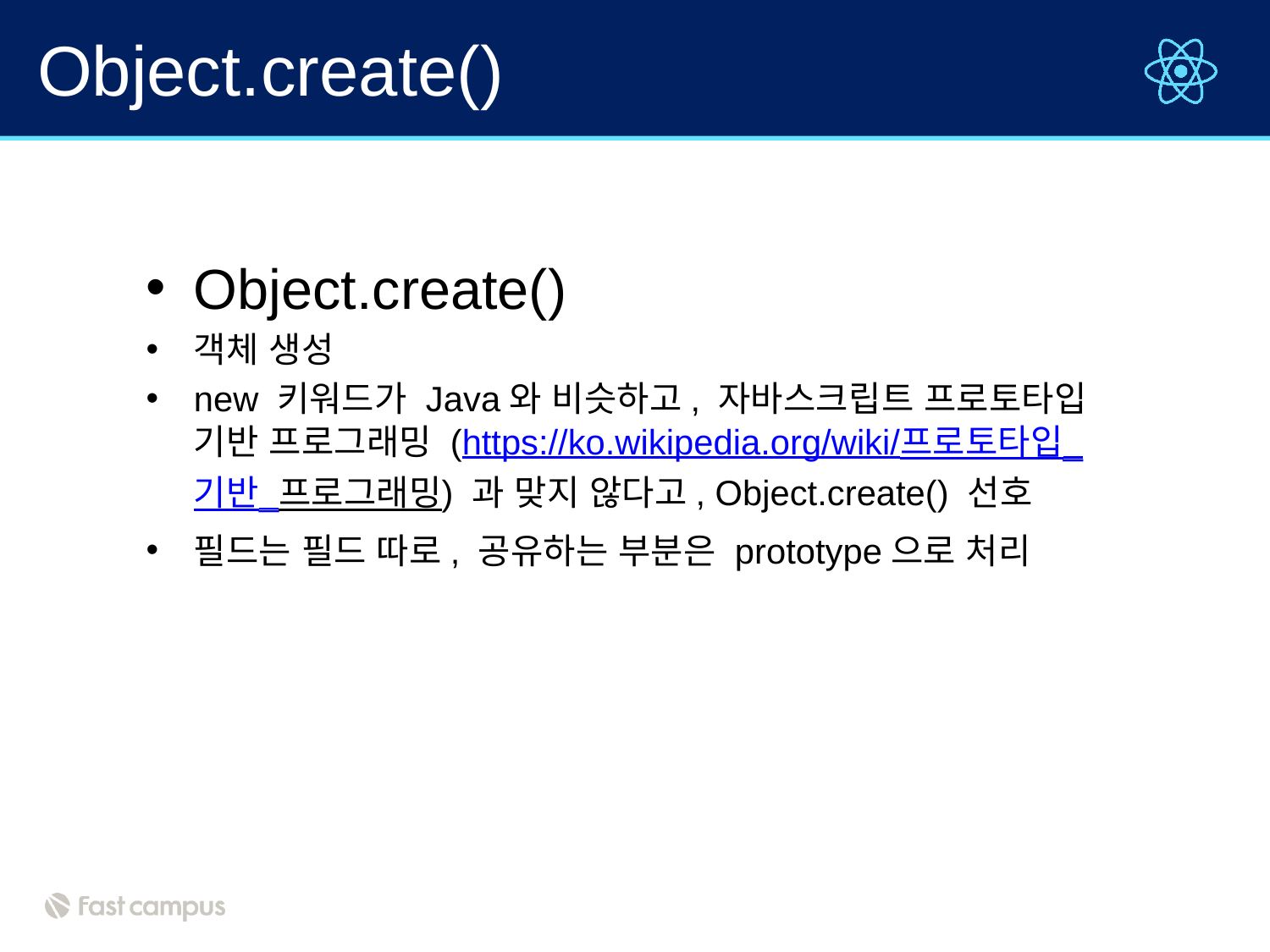

# Object.create()
Object.create()
객체 생성
new 키워드가 Java와 비슷하고, 자바스크립트 프로토타입 기반 프로그래밍 (https://ko.wikipedia.org/wiki/프로토타입_기반_프로그래밍) 과 맞지 않다고, Object.create() 선호
필드는 필드 따로, 공유하는 부분은 prototype으로 처리